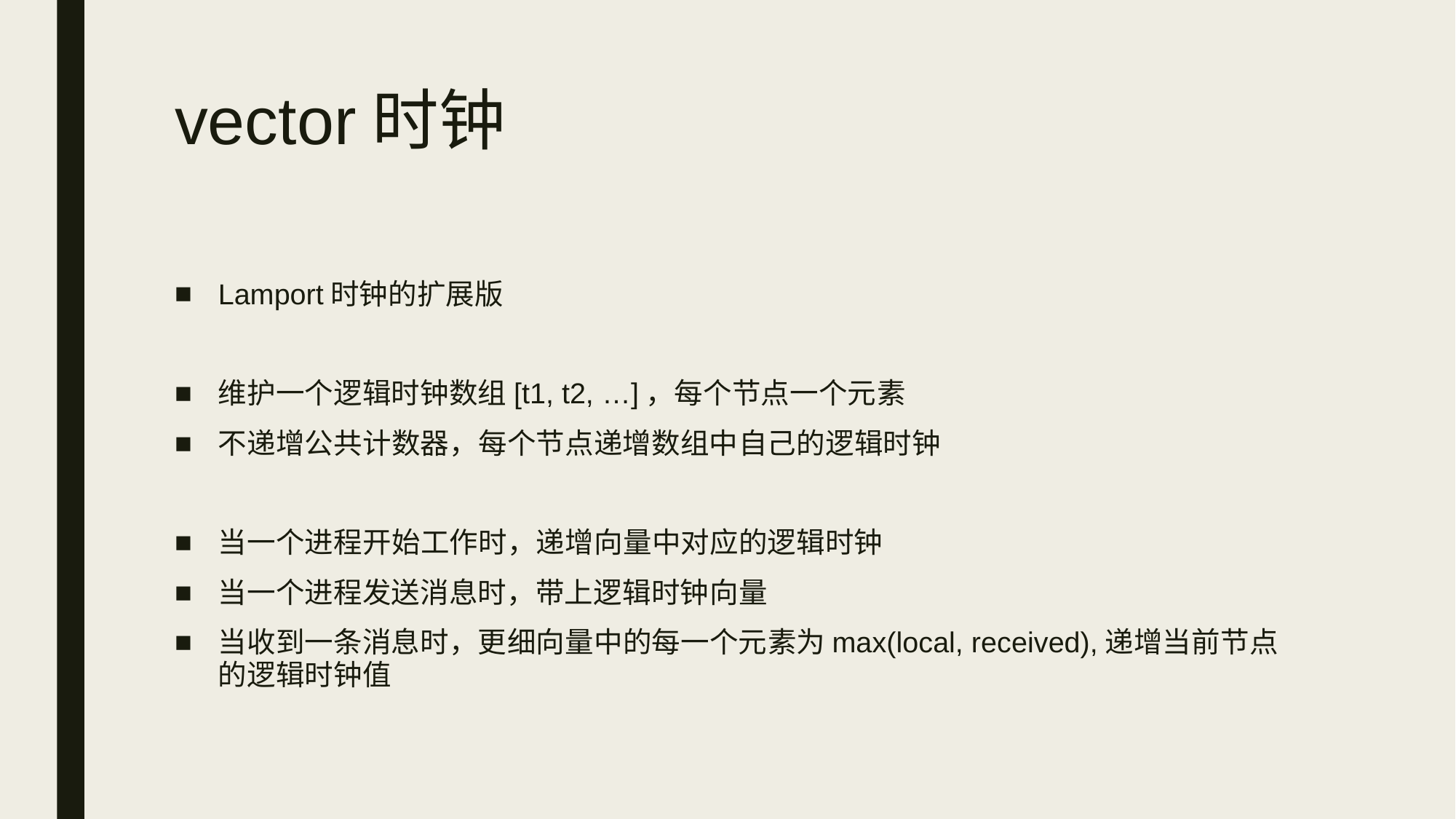

# vector时钟
Lamport时钟的扩展版

维护一个逻辑时钟数组[t1, t2, …]，每个节点一个元素
不递增公共计数器，每个节点递增数组中自己的逻辑时钟

当一个进程开始工作时，递增向量中对应的逻辑时钟
当一个进程发送消息时，带上逻辑时钟向量
当收到一条消息时，更细向量中的每一个元素为max(local, received),递增当前节点的逻辑时钟值